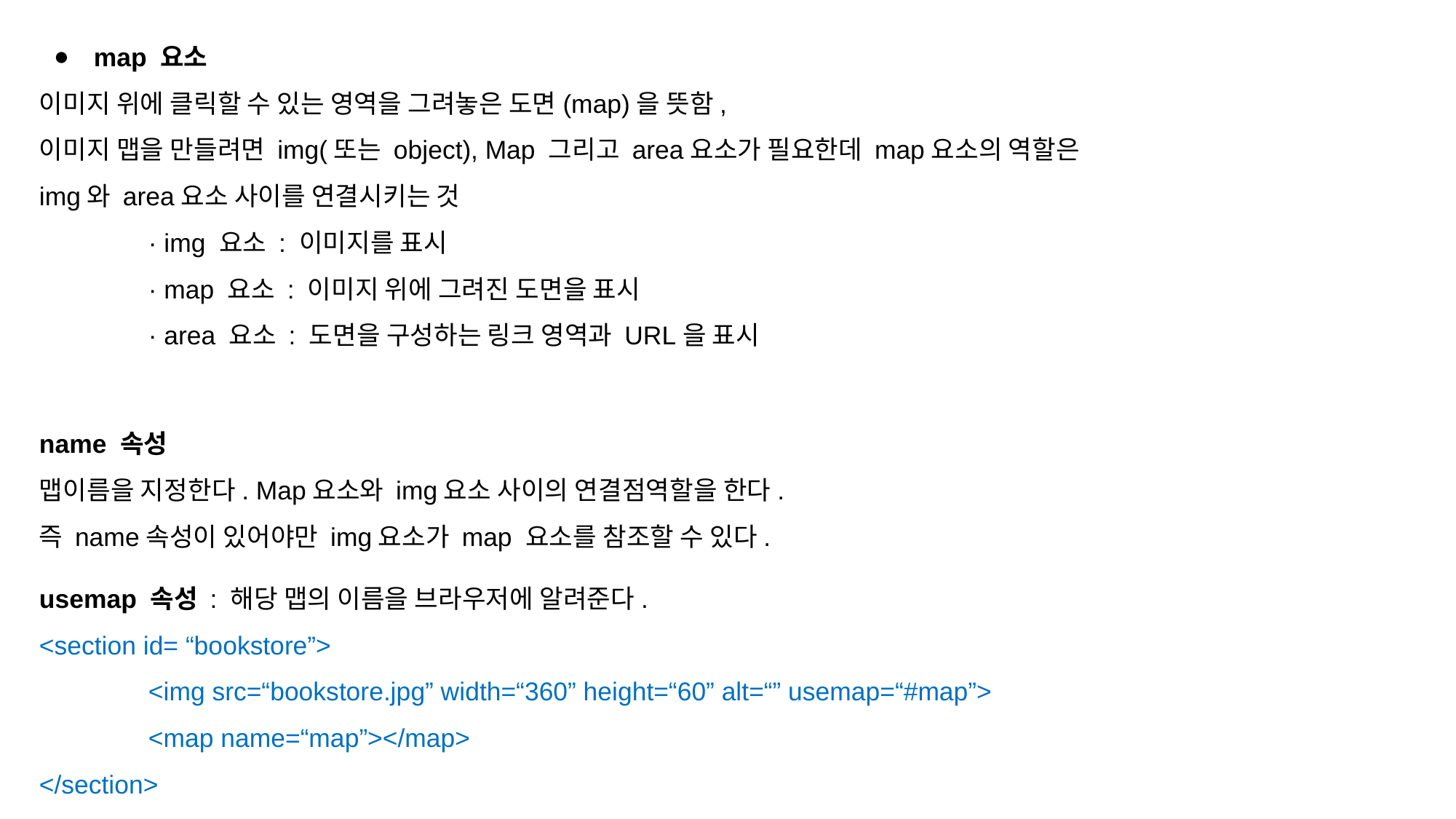

map 요소
이미지 위에 클릭할 수 있는 영역을 그려놓은 도면(map)을 뜻함,
이미지 맵을 만들려면 img(또는 object), Map 그리고 area요소가 필요한데 map요소의 역할은
img와 area요소 사이를 연결시키는 것
	· img 요소 : 이미지를 표시
	· map 요소 : 이미지 위에 그려진 도면을 표시
	· area 요소 : 도면을 구성하는 링크 영역과 URL을 표시

name 속성
맵이름을 지정한다. Map요소와 img요소 사이의 연결점역할을 한다.
즉 name속성이 있어야만 img요소가 map 요소를 참조할 수 있다.
usemap 속성 : 해당 맵의 이름을 브라우저에 알려준다.
<section id= “bookstore”>
	<img src=“bookstore.jpg” width=“360” height=“60” alt=“” usemap=“#map”>
	<map name=“map”></map>
</section>